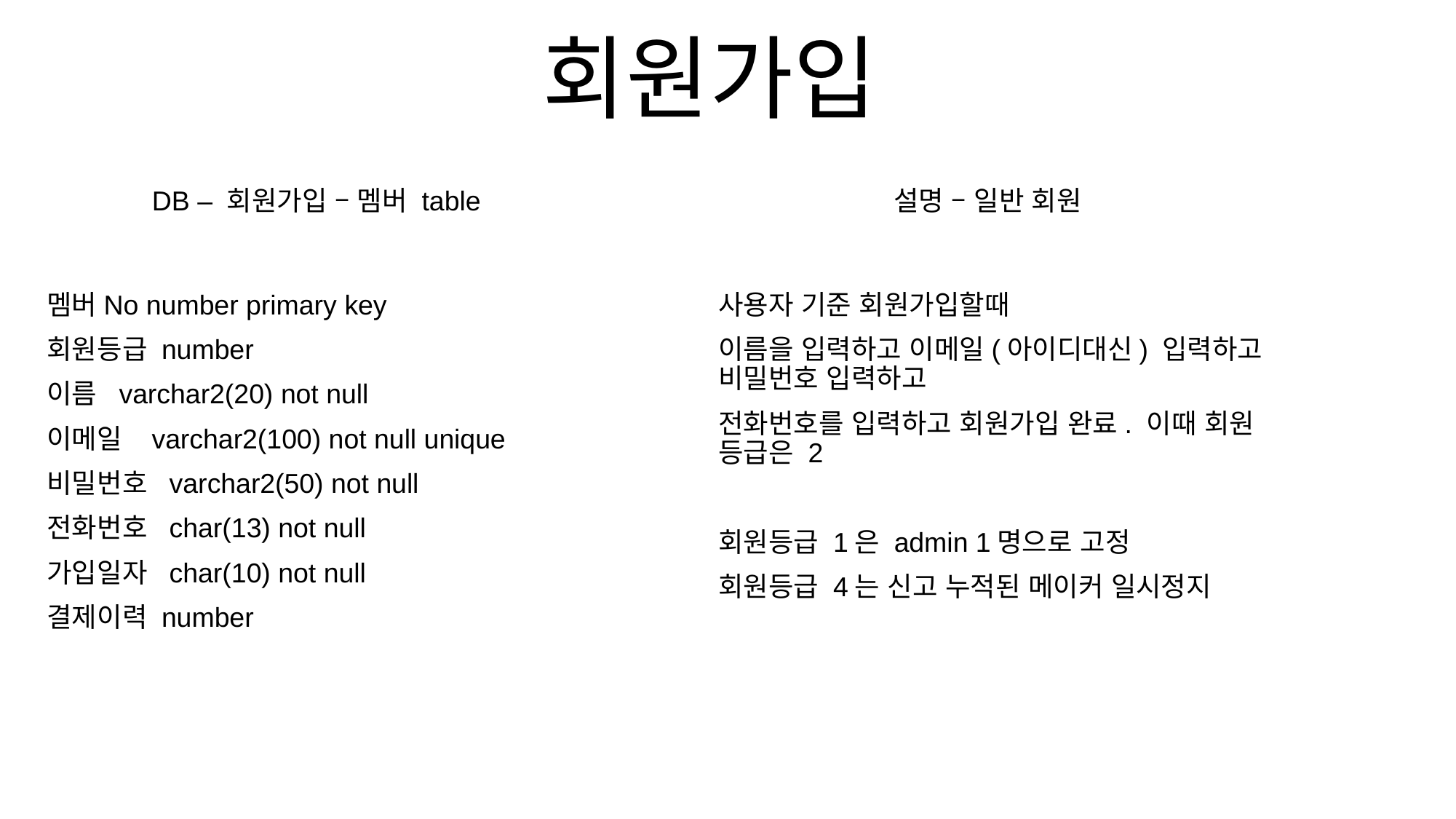

# 회원가입
DB – 회원가입 – 멤버 table
설명 – 일반 회원
멤버No number primary key
회원등급 number
이름  varchar2(20) not null
이메일   varchar2(100) not null unique
비밀번호  varchar2(50) not null
전화번호  char(13) not null
가입일자  char(10) not null
결제이력 number
사용자 기준 회원가입할때
이름을 입력하고 이메일(아이디대신) 입력하고 비밀번호 입력하고
전화번호를 입력하고 회원가입 완료. 이때 회원 등급은 2

회원등급 1은 admin 1명으로 고정
회원등급 4는 신고 누적된 메이커 일시정지